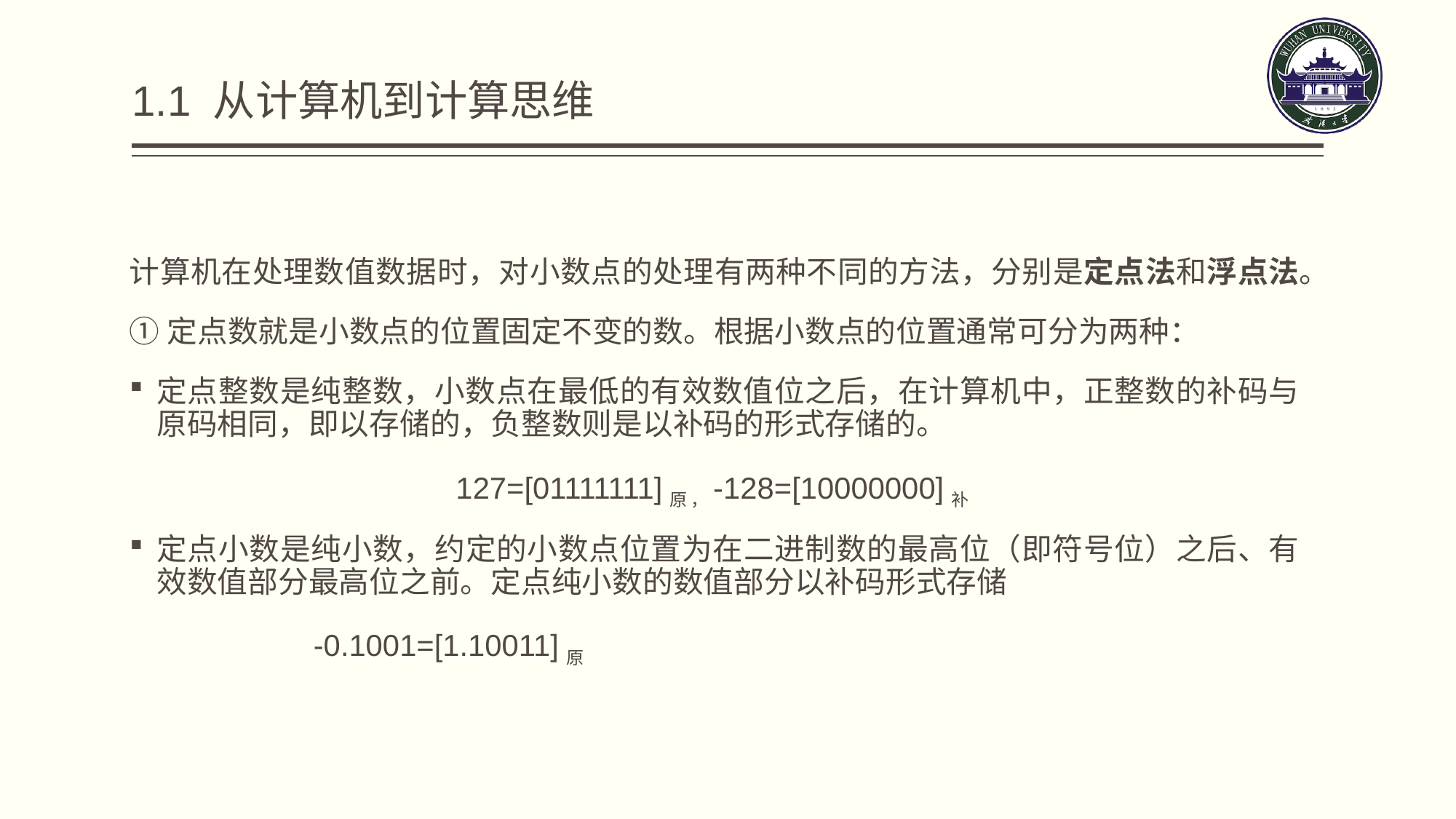

# 1.1 从计算机到计算思维
计算机在处理数值数据时，对小数点的处理有两种不同的方法，分别是定点法和浮点法。
①定点数就是小数点的位置固定不变的数。根据小数点的位置通常可分为两种：
定点整数是纯整数，小数点在最低的有效数值位之后，在计算机中，正整数的补码与原码相同，即以存储的，负整数则是以补码的形式存储的。
127=[01111111]原 ，-128=[10000000]补
定点小数是纯小数，约定的小数点位置为在二进制数的最高位（即符号位）之后、有效数值部分最高位之前。定点纯小数的数值部分以补码形式存储
                      -0.1001=[1.10011]原